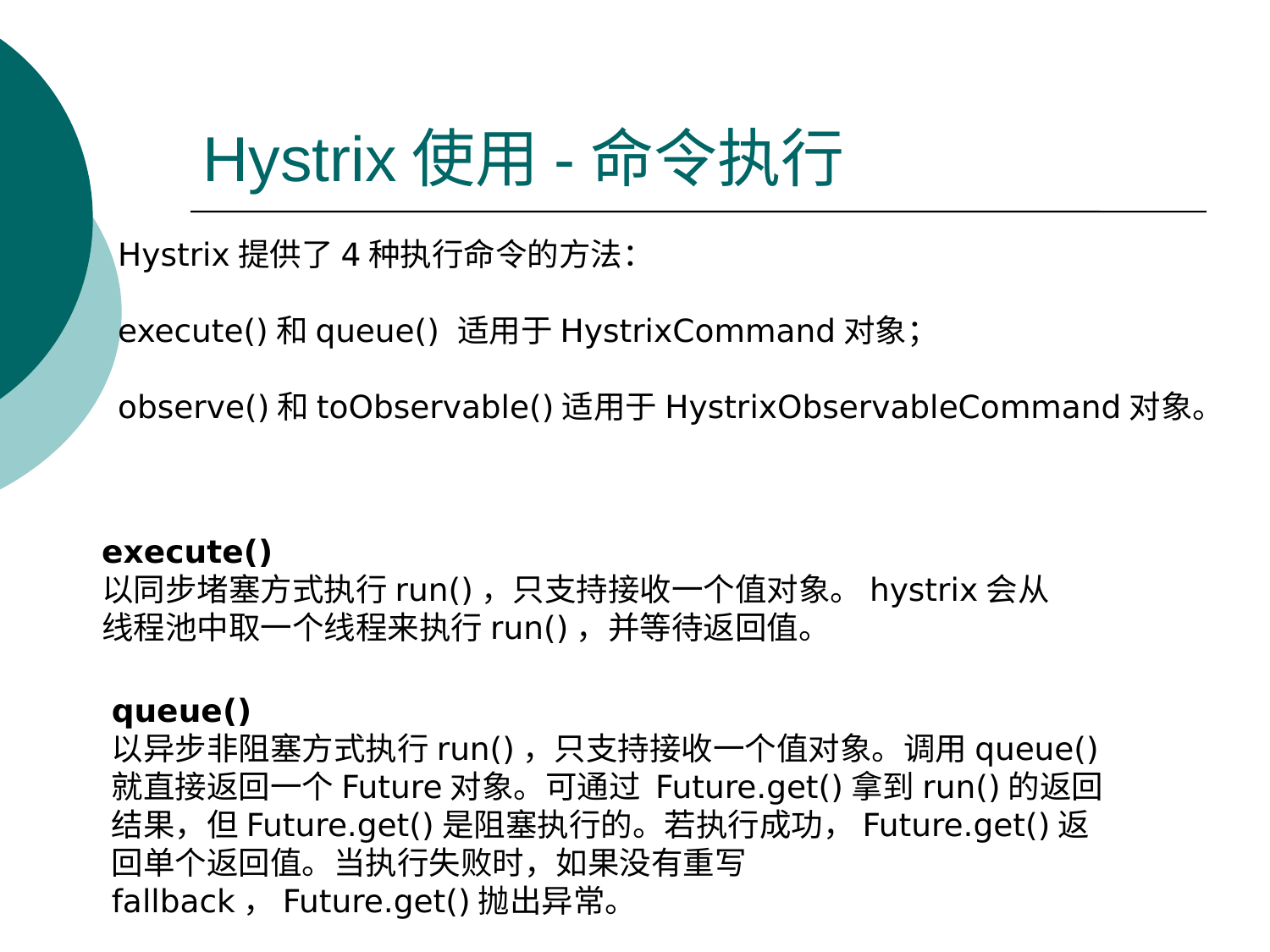

# Hystrix使用-命令执行
Hystrix提供了4种执行命令的方法：

execute()和queue() 适用于HystrixCommand对象；

observe()和toObservable()适用于HystrixObservableCommand对象。
execute()
以同步堵塞方式执行run()，只支持接收一个值对象。hystrix会从线程池中取一个线程来执行run()，并等待返回值。
queue()
以异步非阻塞方式执行run()，只支持接收一个值对象。调用queue()就直接返回一个Future对象。可通过 Future.get()拿到run()的返回结果，但Future.get()是阻塞执行的。若执行成功，Future.get()返回单个返回值。当执行失败时，如果没有重写fallback，Future.get()抛出异常。